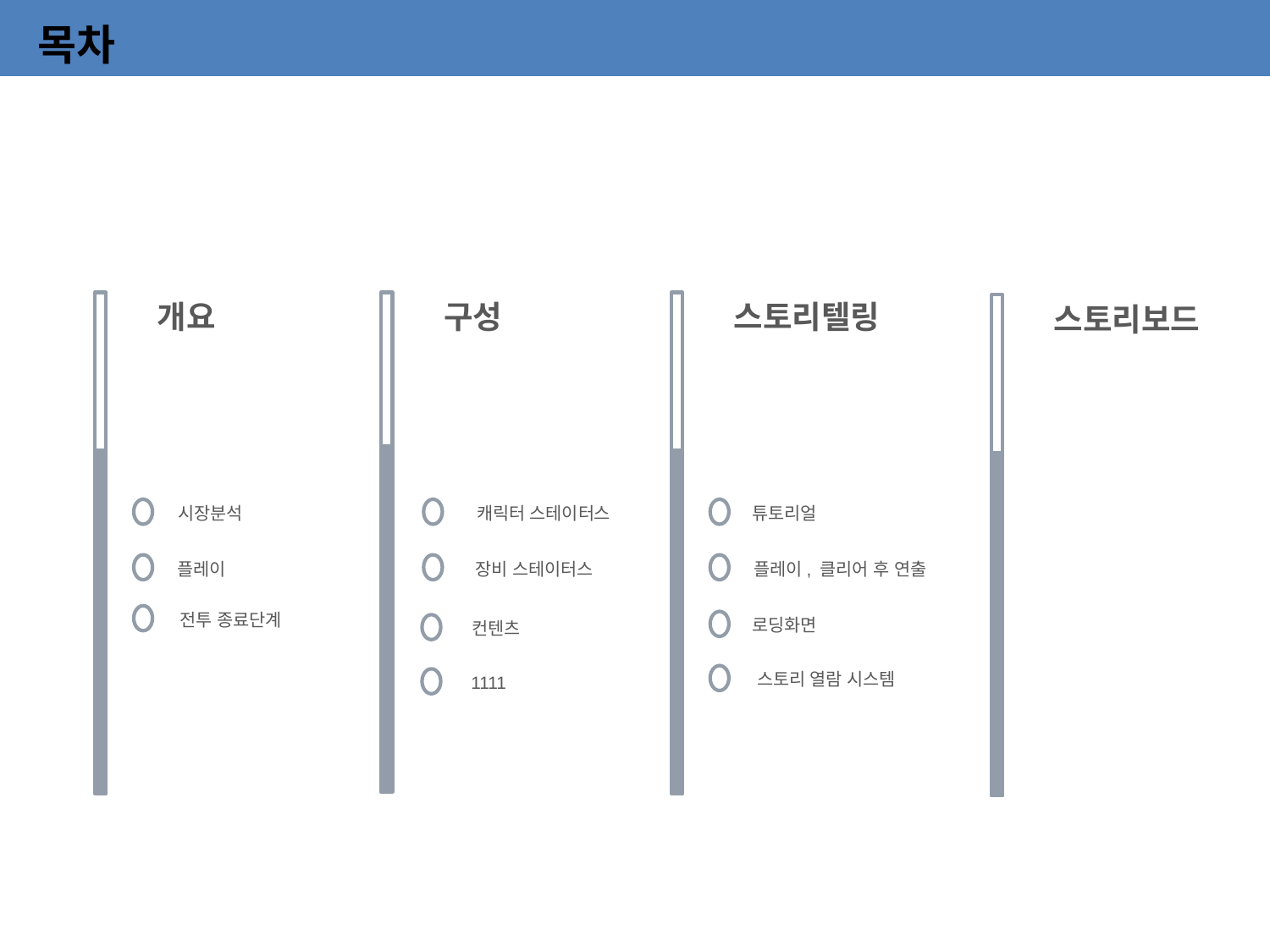

목차
개요
구성
스토리텔링
스토리보드

시장분석
캐릭터 스테이터스
튜토리얼

플레이
장비 스테이터스
플레이, 클리어 후 연출

전투 종료단계

로딩화면
컨텐츠

스토리 열람 시스템
1111